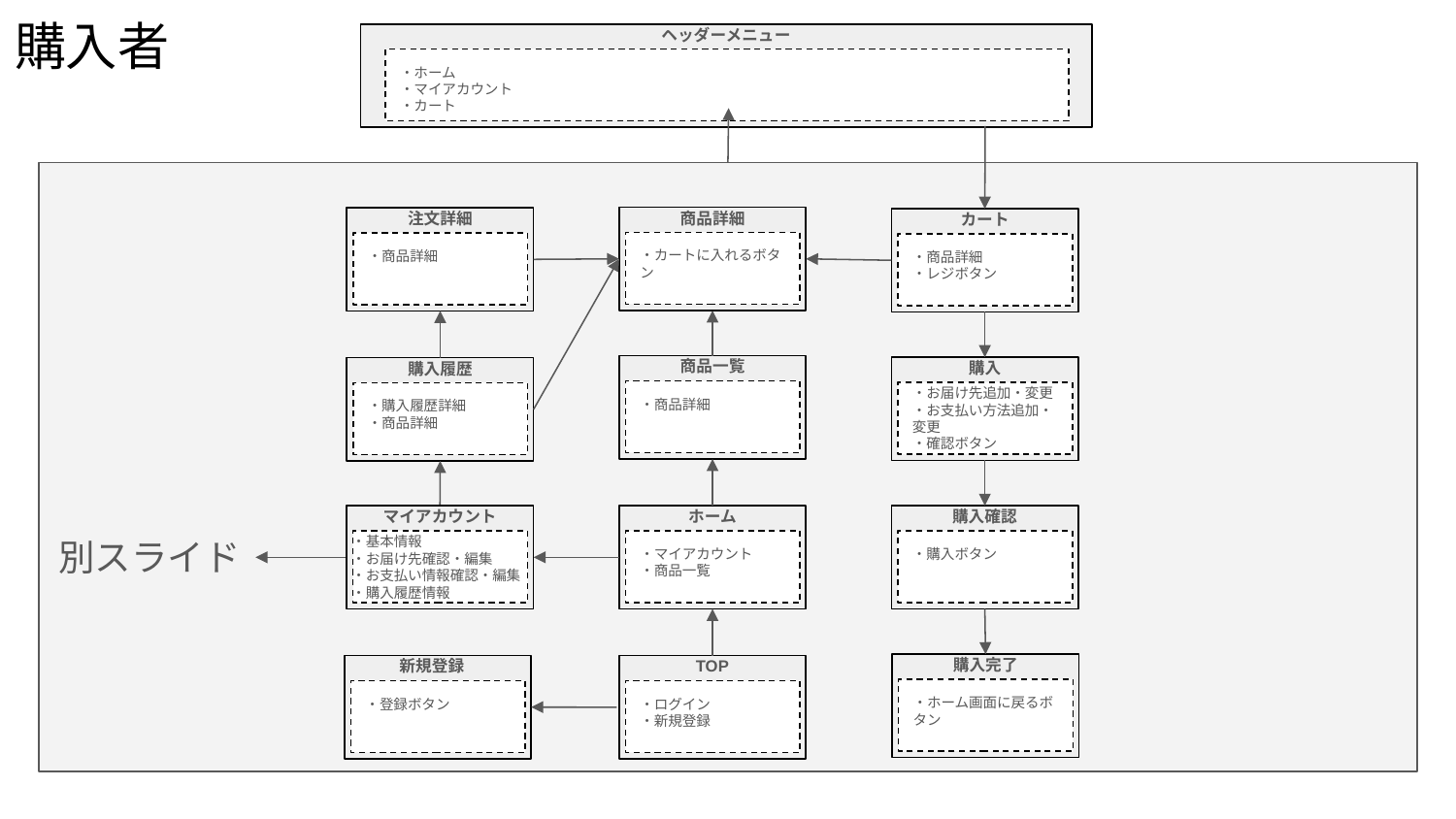

# 購入者

ヘッダーメニュー

・ホーム
・マイアカウント
・カート

商品詳細

・カートに入れるボタン

注文詳細

・商品詳細

カート

・商品詳細
・レジボタン

商品一覧

・商品詳細

購入

・お届け先追加・変更
・お支払い方法追加・変更
・確認ボタン

購入履歴

・購入履歴詳細
・商品詳細

マイアカウント
・基本情報
・お届け先確認・編集
・お支払い情報確認・編集
・購入履歴情報

ホーム

・マイアカウント
・商品一覧

購入確認

・購入ボタン
別スライド

購入完了

・ホーム画面に戻るボタン
新規登録

・登録ボタン

TOP

・ログイン
・新規登録